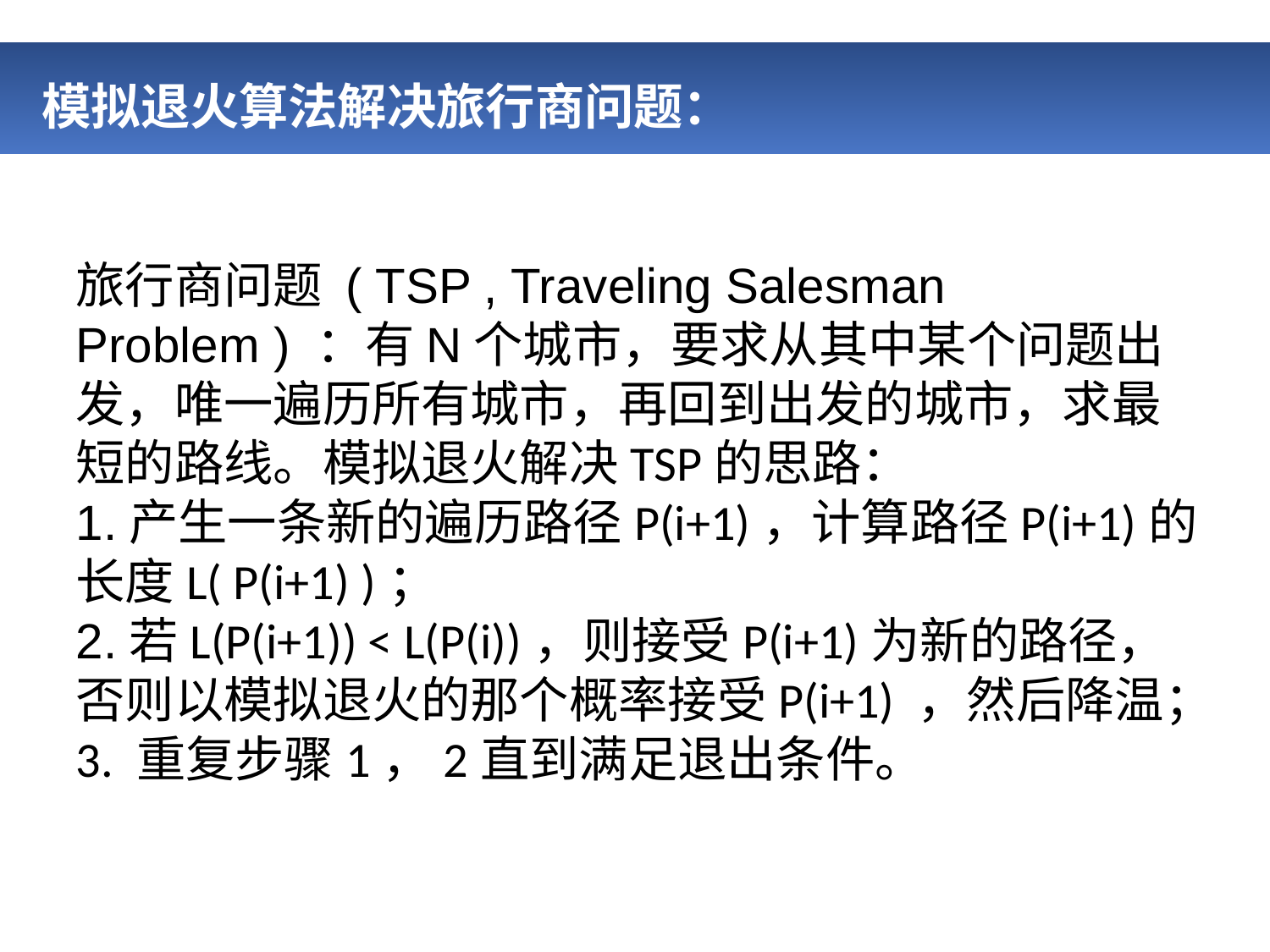

# 模拟退火算法解决旅行商问题：
旅行商问题 ( TSP , Traveling Salesman Problem ) ：有N个城市，要求从其中某个问题出发，唯一遍历所有城市，再回到出发的城市，求最短的路线。模拟退火解决TSP的思路：
1.产生一条新的遍历路径P(i+1)，计算路径P(i+1)的长度L( P(i+1) )；
2.若L(P(i+1)) < L(P(i))，则接受P(i+1)为新的路径，否则以模拟退火的那个概率接受P(i+1) ，然后降温；
3. 重复步骤1，2直到满足退出条件。